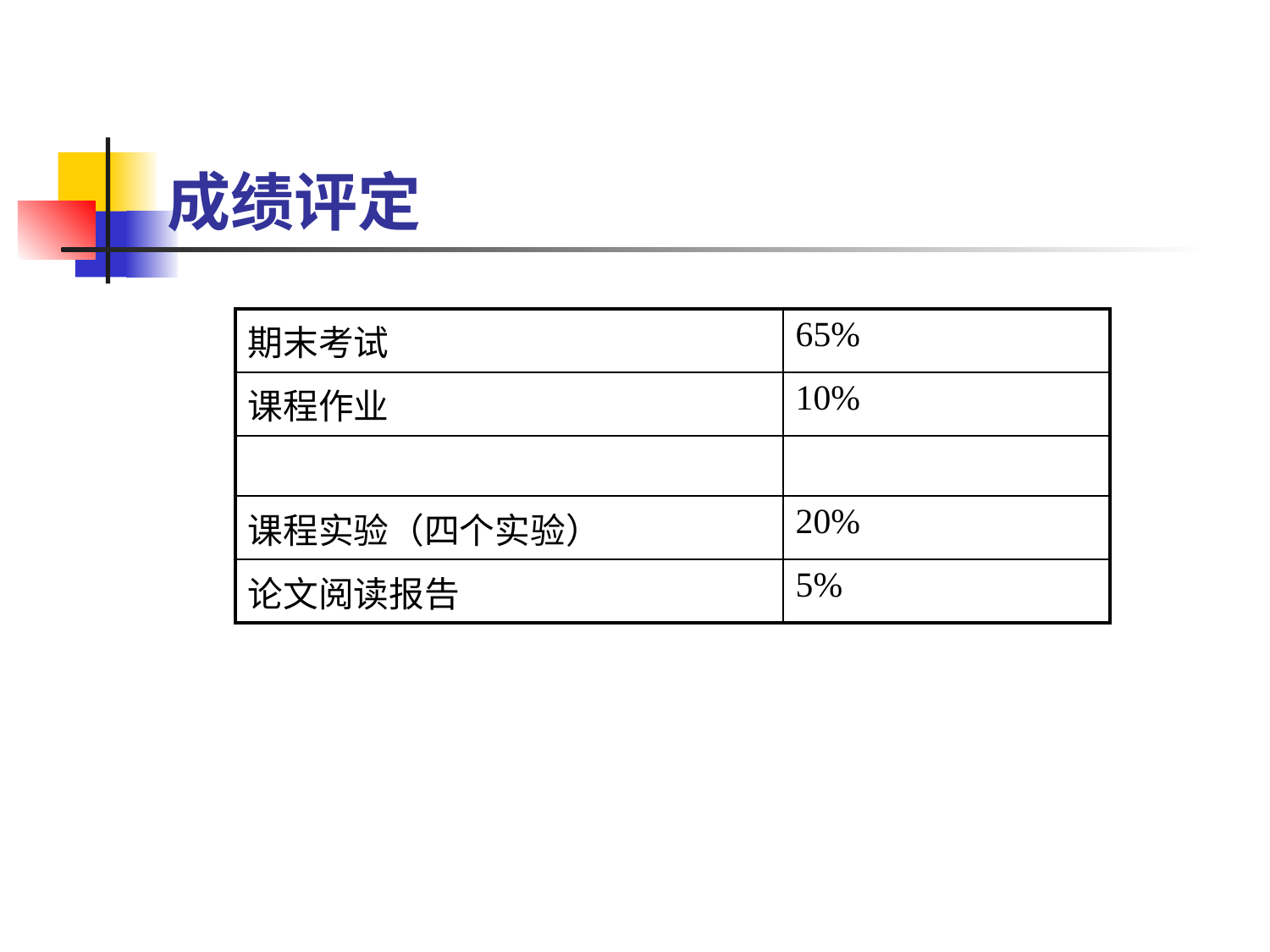

成绩评定
| 期末考试 | 65% |
| --- | --- |
| 课程作业 | 10% |
|  |  |
| 课程实验（四个实验） | 20% |
| 论文阅读报告 | 5% |